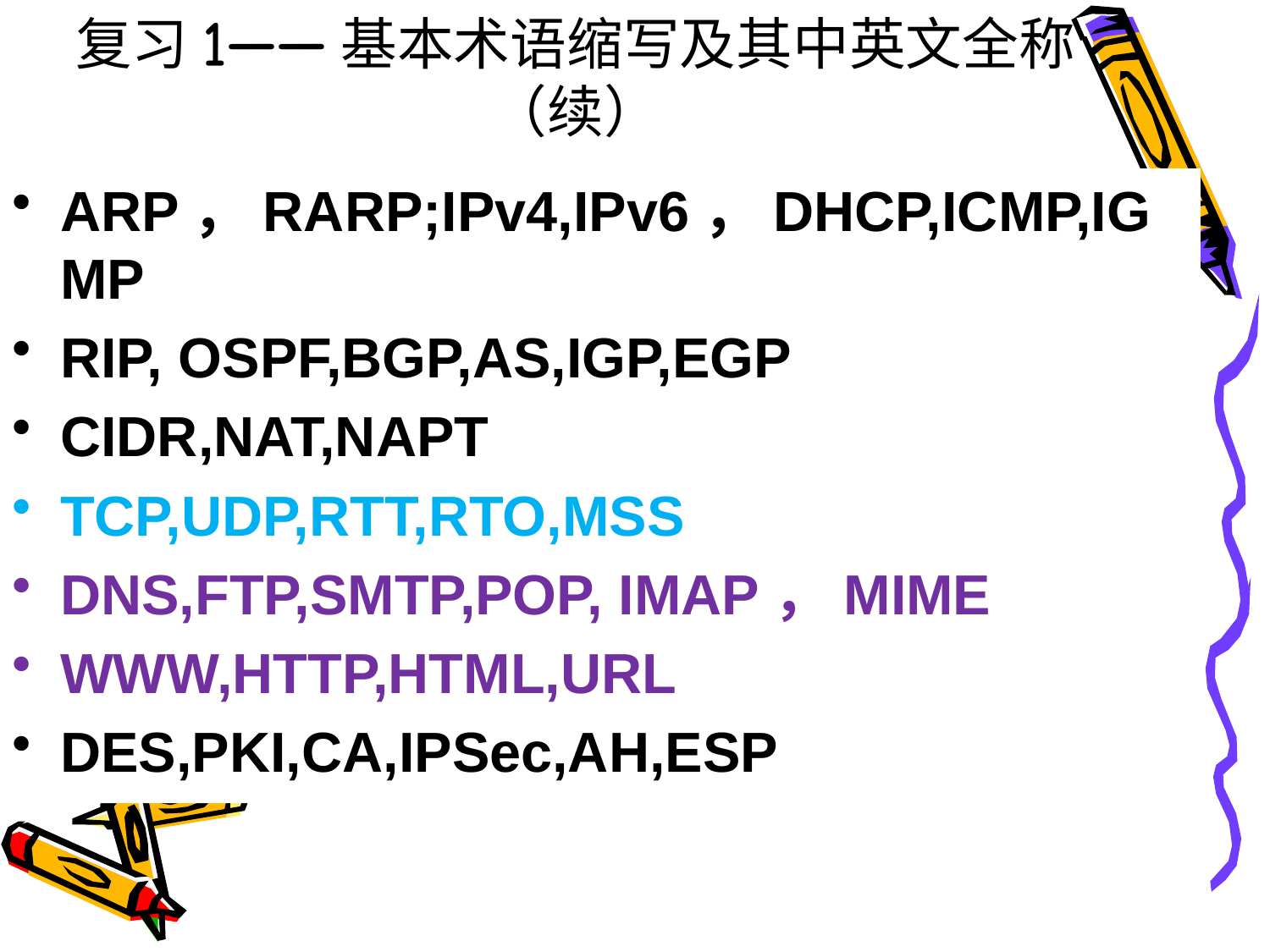

# 复习1——基本术语缩写及其中英文全称（续）
ARP，RARP;IPv4,IPv6，DHCP,ICMP,IGMP
RIP, OSPF,BGP,AS,IGP,EGP
CIDR,NAT,NAPT
TCP,UDP,RTT,RTO,MSS
DNS,FTP,SMTP,POP, IMAP，MIME
WWW,HTTP,HTML,URL
DES,PKI,CA,IPSec,AH,ESP